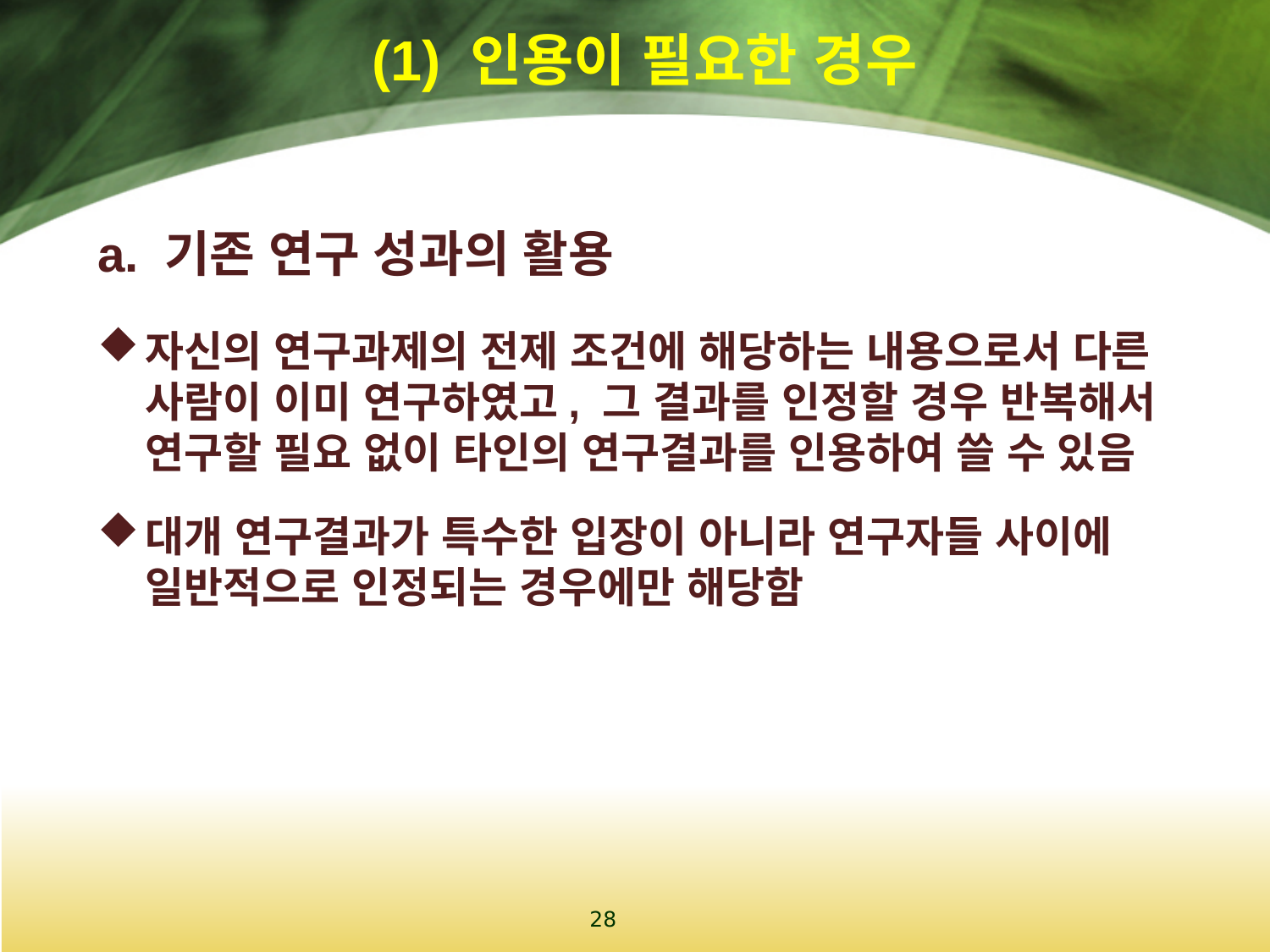

# (1) 인용이 필요한 경우
a. 기존 연구 성과의 활용

자신의 연구과제의 전제 조건에 해당하는 내용으로서 다른 사람이 이미 연구하였고, 그 결과를 인정할 경우 반복해서 연구할 필요 없이 타인의 연구결과를 인용하여 쓸 수 있음

대개 연구결과가 특수한 입장이 아니라 연구자들 사이에 일반적으로 인정되는 경우에만 해당함

28